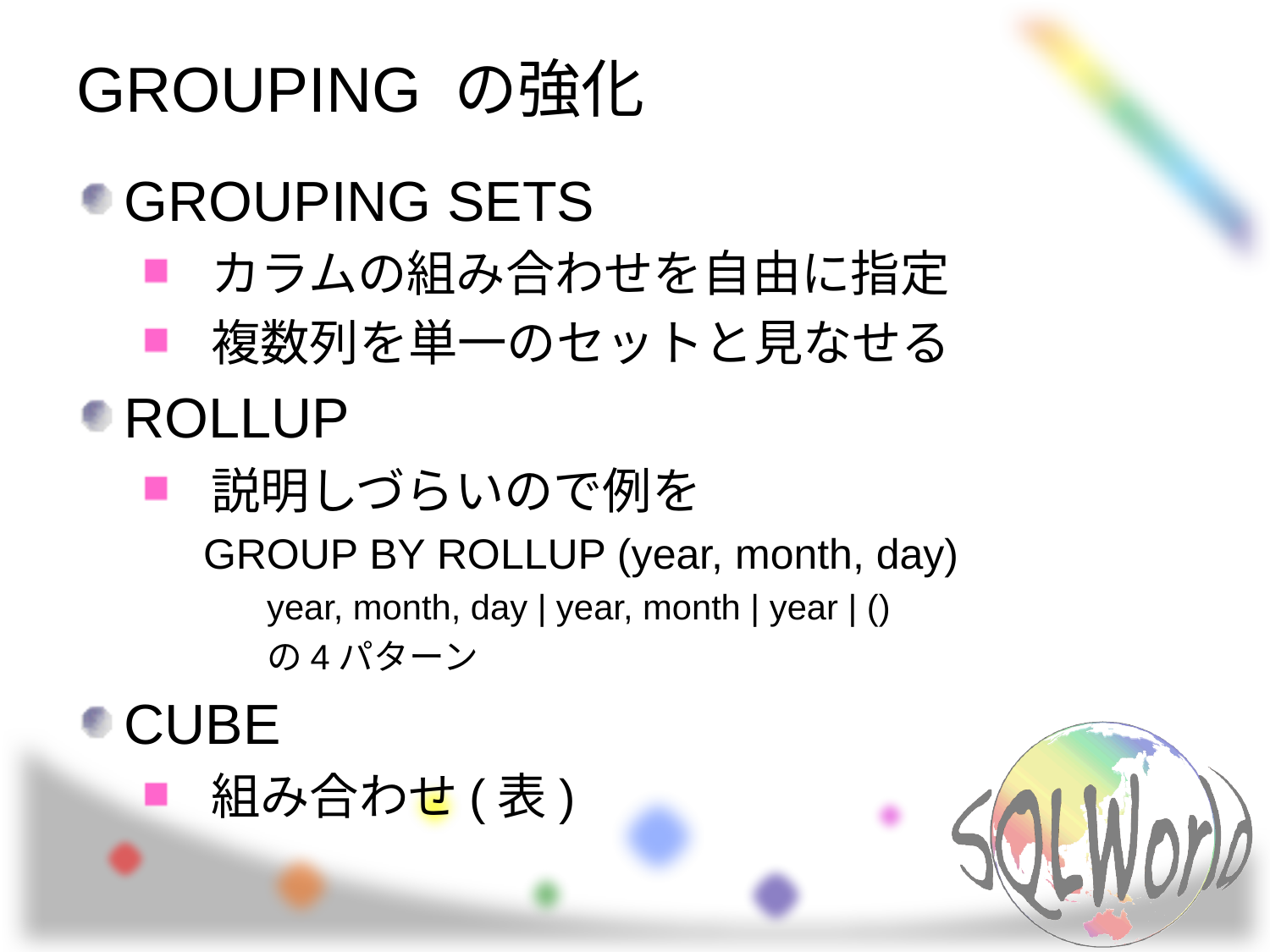

# GROUPING の強化
GROUPING SETS
カラムの組み合わせを自由に指定
複数列を単一のセットと見なせる
ROLLUP
説明しづらいので例を
GROUP BY ROLLUP (year, month, day)
year, month, day | year, month | year | ()
の4パターン
CUBE
組み合わせ(表)